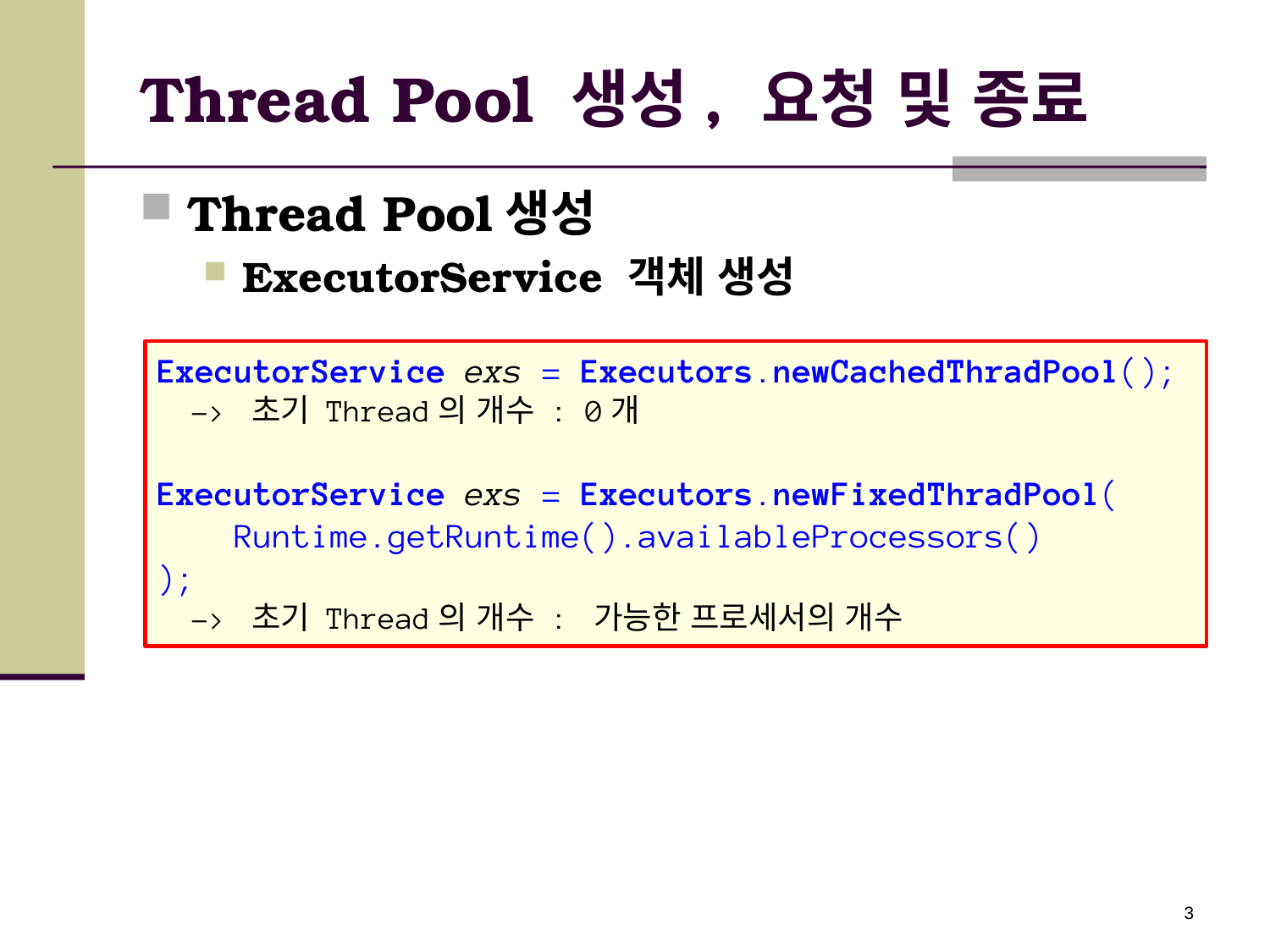

# Thread Pool 생성, 요청 및 종료
Thread Pool생성
ExecutorService 객체 생성

ExecutorService exs = Executors.newCachedThradPool();
  -> 초기 Thread의 개수 : 0개

ExecutorService exs = Executors.newFixedThradPool(
    Runtime.getRuntime().availableProcessors()
);
  -> 초기 Thread의 개수 : 가능한 프로세서의 개수

3